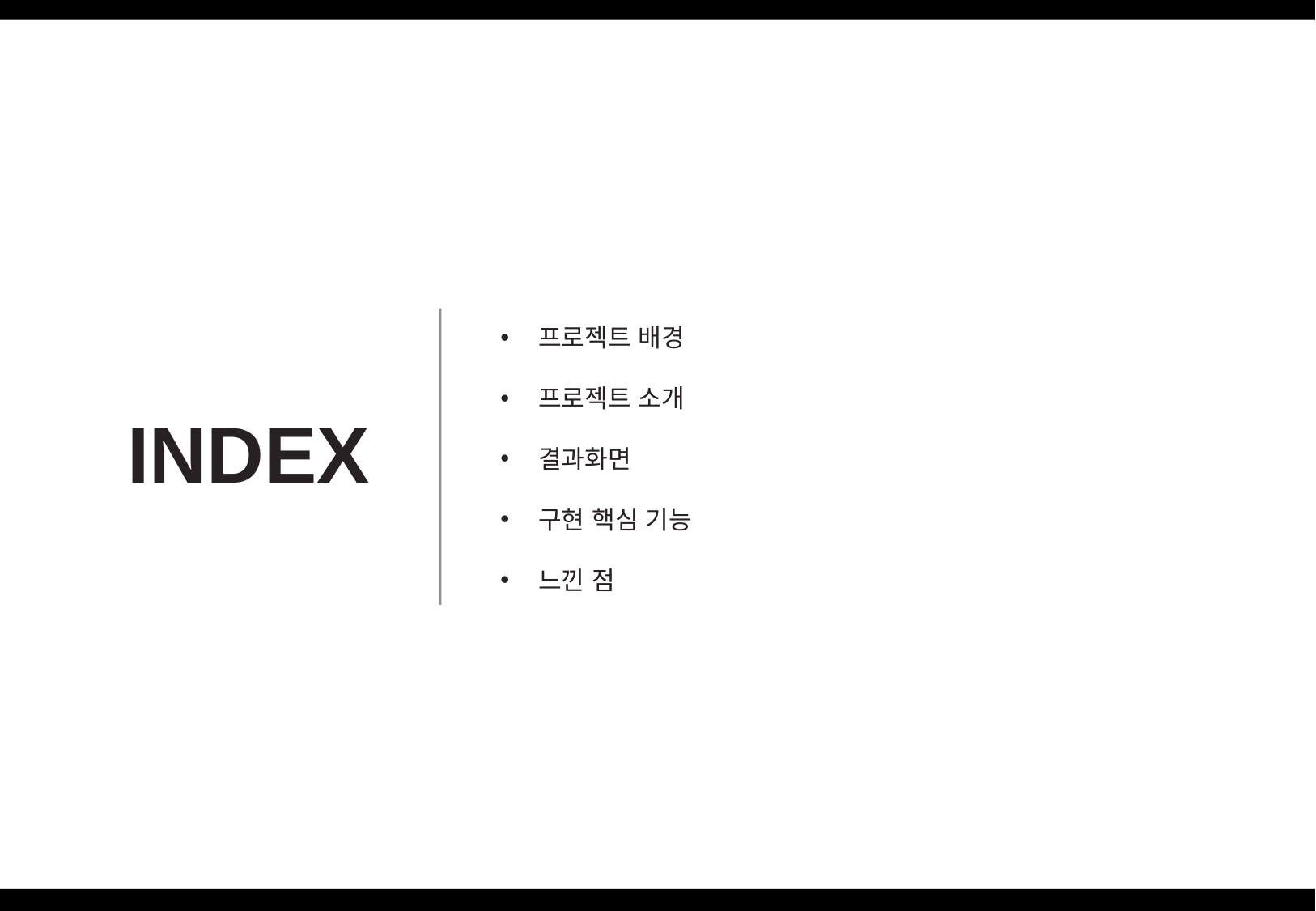

프로젝트 배경
프로젝트 소개
결과화면
구현 핵심 기능
느낀 점
INDEX